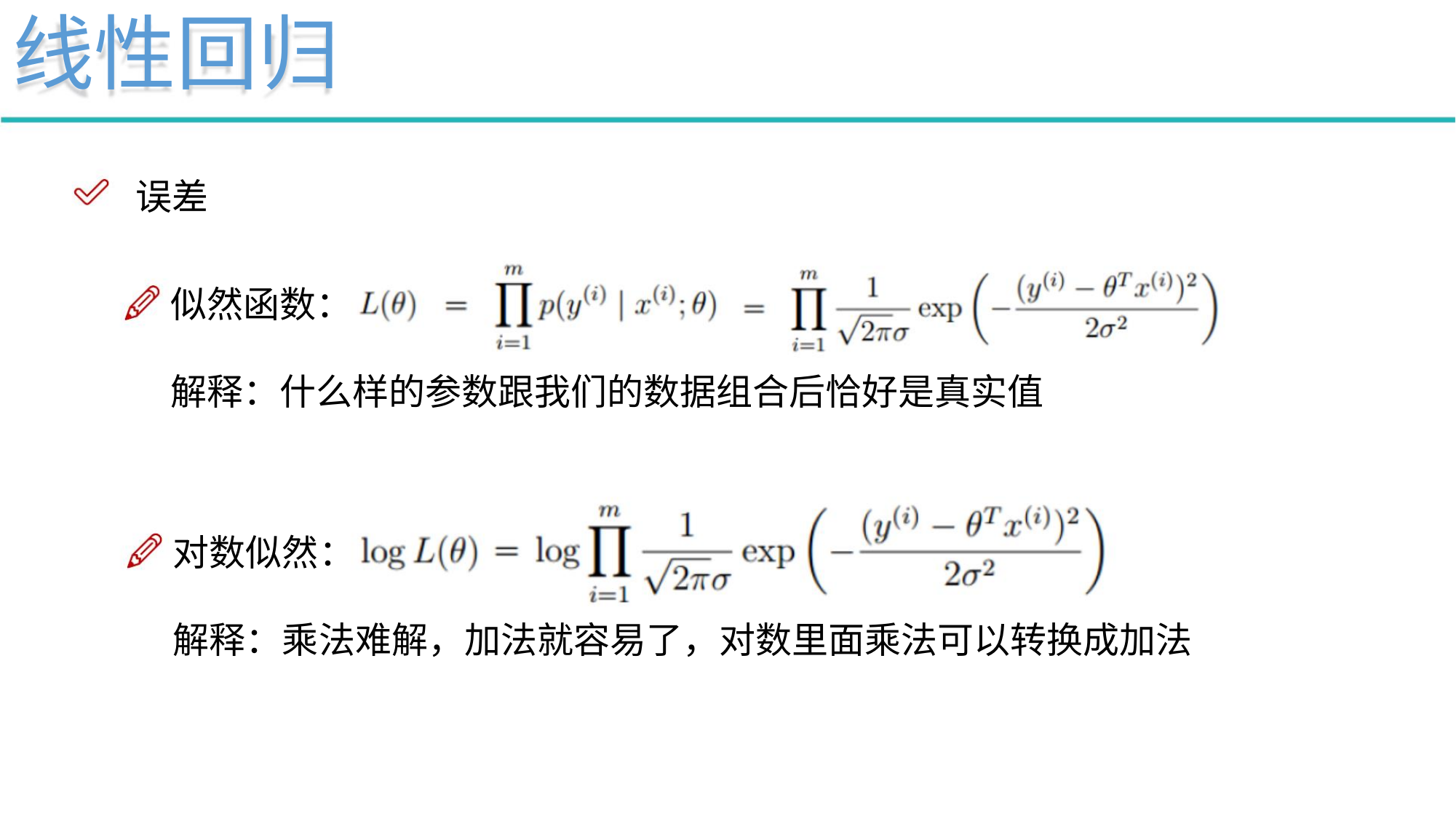

线性回归
误差
似然函数：
解释：什么样的参数跟我们的数据组合后恰好是真实值
对数似然：
解释：乘法难解，加法就容易了，对数里面乘法可以转换成加法